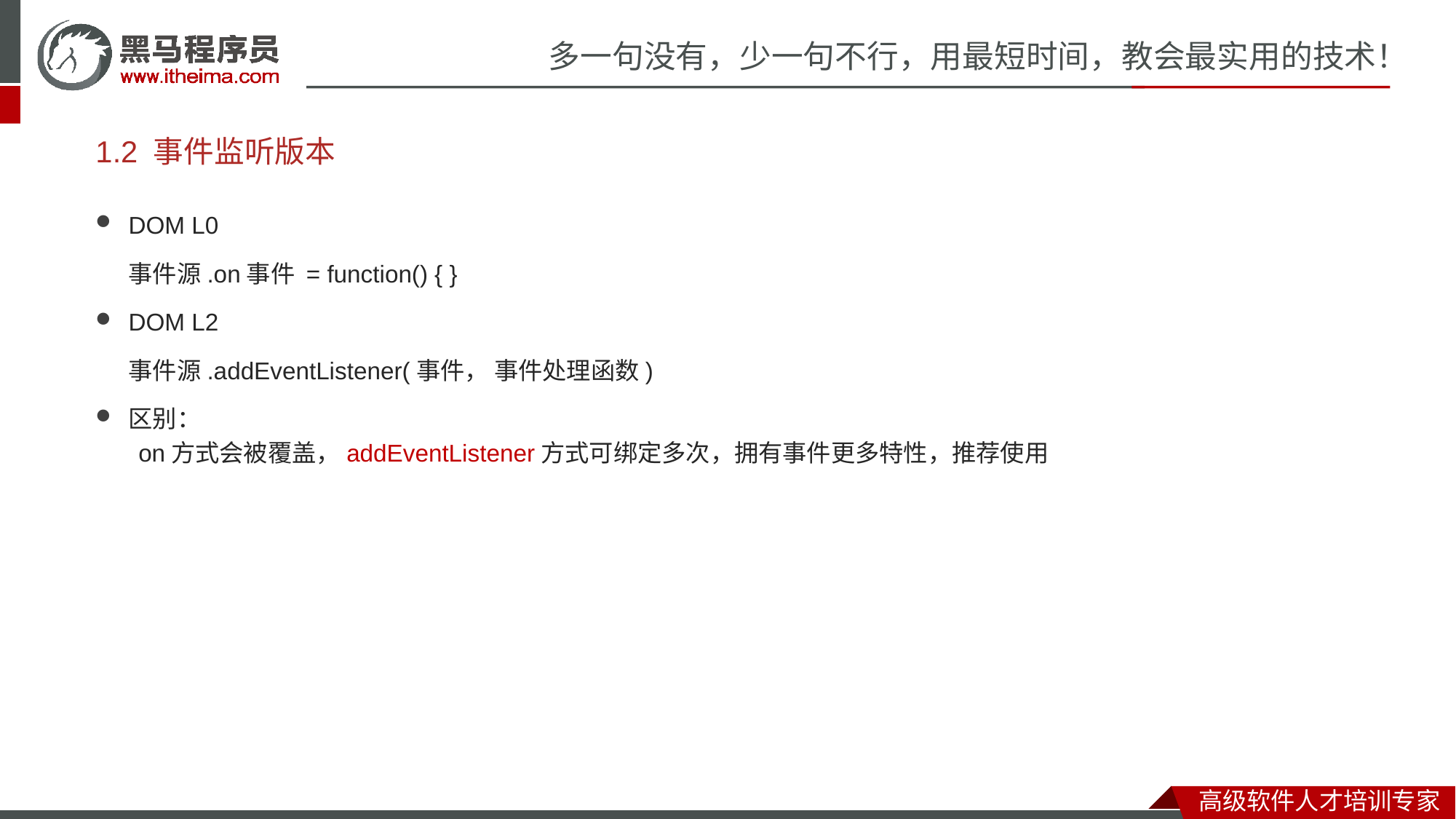

# 1.2 事件监听版本
DOM L0
     事件源.on事件 = function() { }
DOM L2
     事件源.addEventListener(事件， 事件处理函数)
区别：
on方式会被覆盖，addEventListener方式可绑定多次，拥有事件更多特性，推荐使用